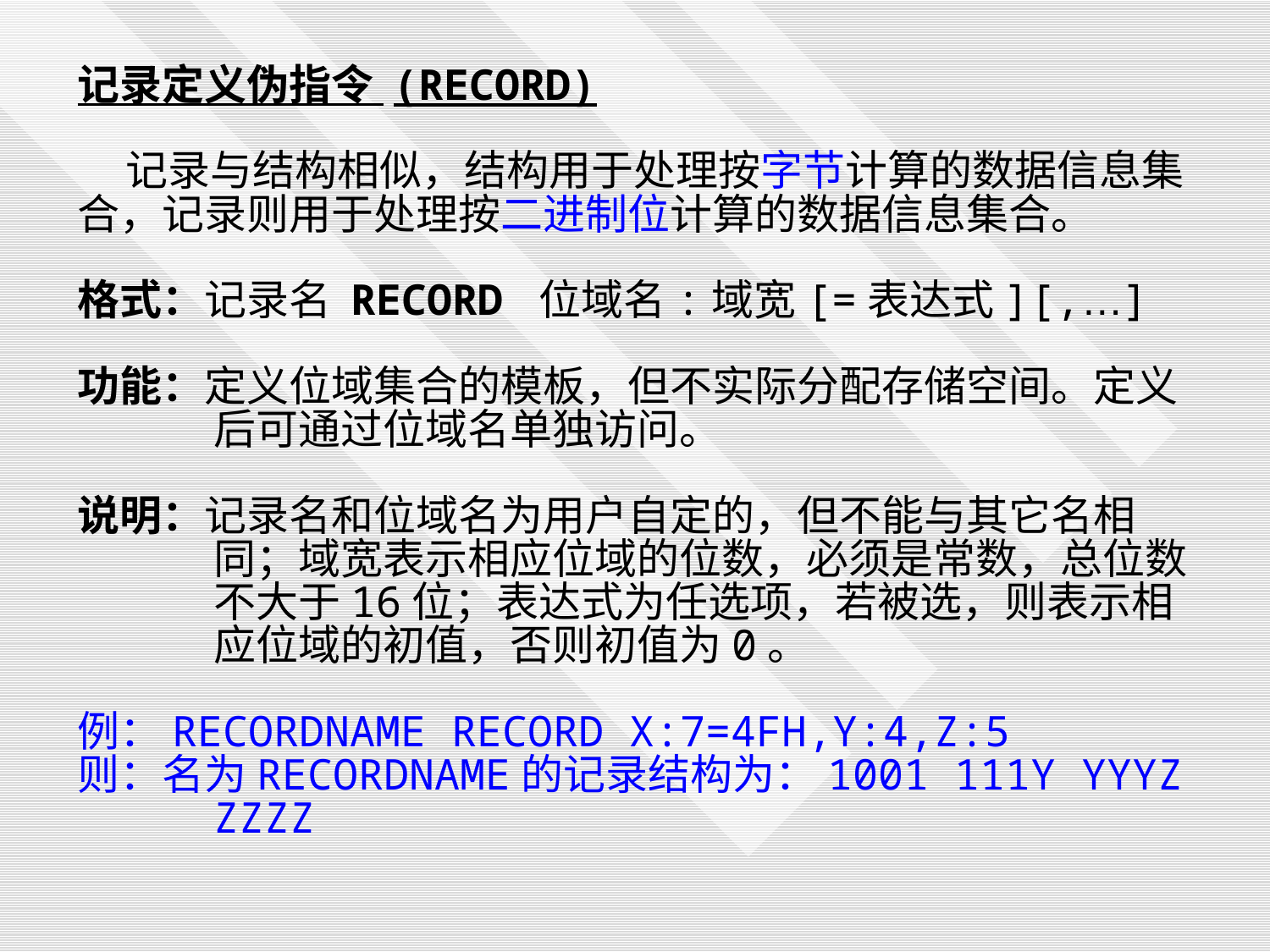

记录定义伪指令 (RECORD)

    记录与结构相似，结构用于处理按字节计算的数据信息集合，记录则用于处理按二进制位计算的数据信息集合。

格式：记录名 RECORD 位域名:域宽[=表达式][,…]

功能：定义位域集合的模板，但不实际分配存储空间。定义后可通过位域名单独访问。

说明：记录名和位域名为用户自定的，但不能与其它名相同；域宽表示相应位域的位数，必须是常数，总位数不大于16位；表达式为任选项，若被选，则表示相应位域的初值，否则初值为0。

例：RECORDNAME RECORD X:7=4FH,Y:4,Z:5
则：名为RECORDNAME的记录结构为：1001 111Y YYYZ ZZZZ